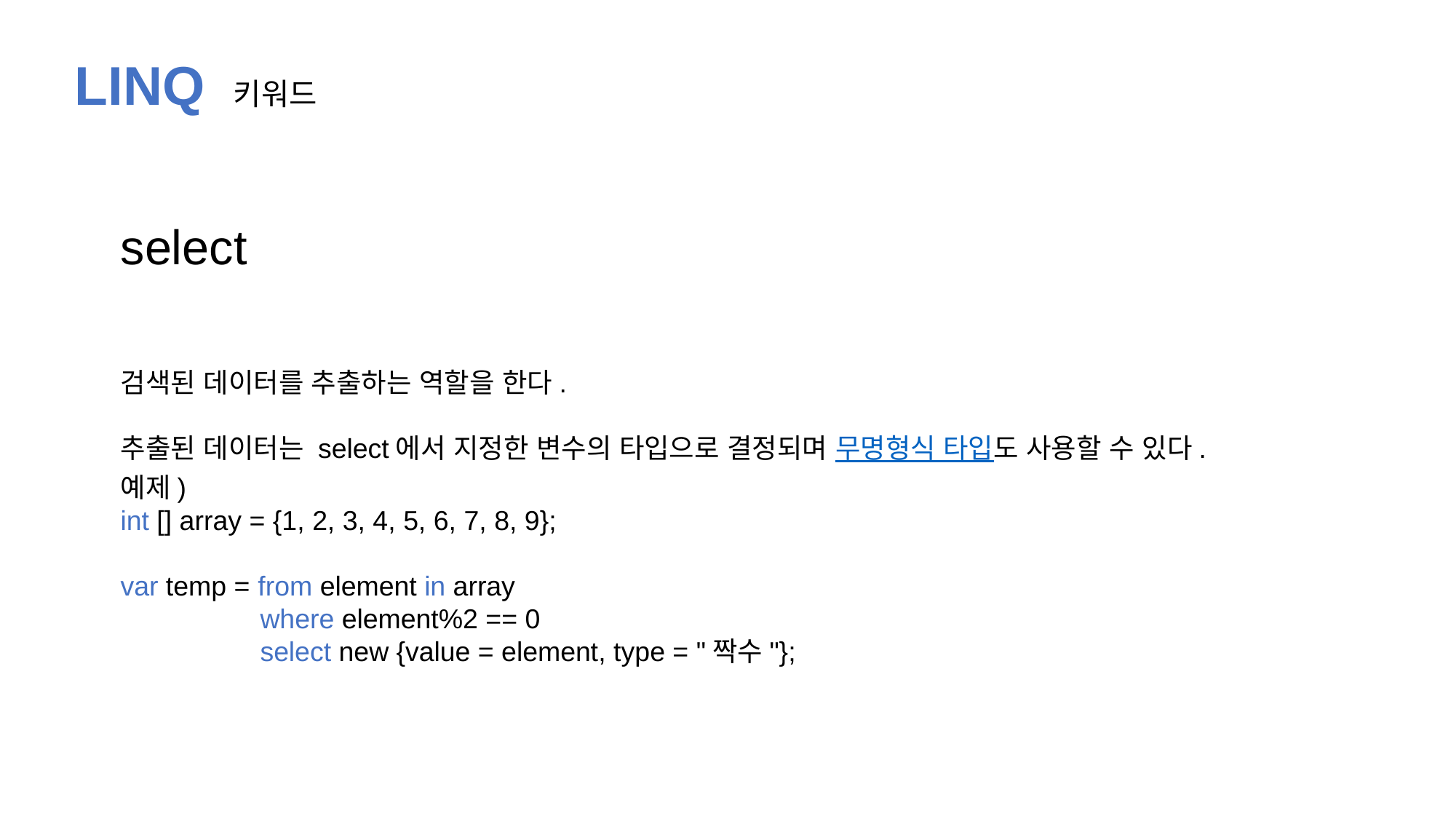

LINQ 키워드
select

검색된 데이터를 추출하는 역할을 한다.

추출된 데이터는 select에서 지정한 변수의 타입으로 결정되며 무명형식 타입도 사용할 수 있다.
예제)
int [] array = {1, 2, 3, 4, 5, 6, 7, 8, 9};

var temp = from element in array
	    where element%2 == 0
	    select new {value = element, type = "짝수"};